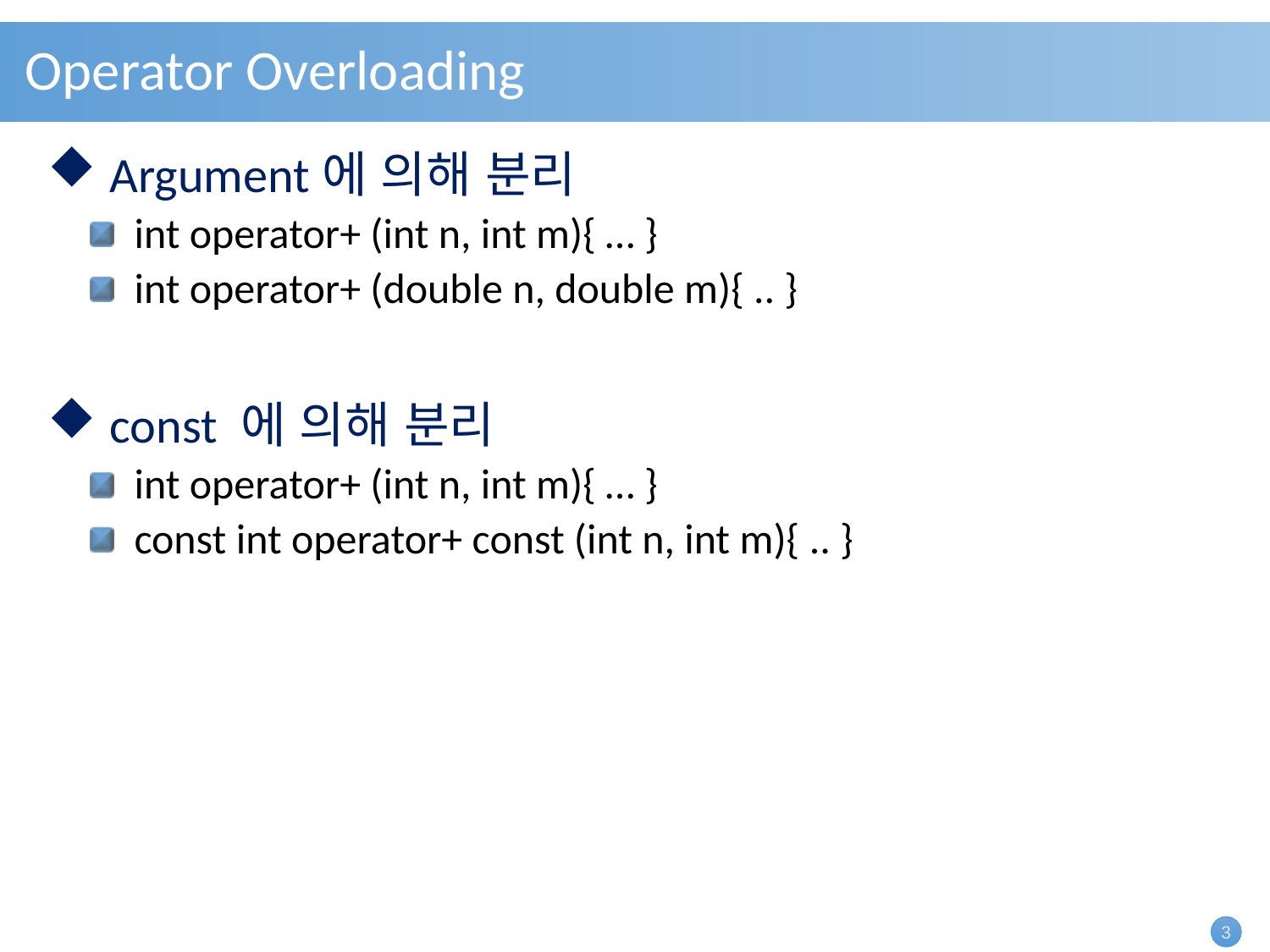

# Operator Overloading
Argument에 의해 분리
int operator+ (int n, int m){ … }
int operator+ (double n, double m){ .. }

const 에 의해 분리
int operator+ (int n, int m){ … }
const int operator+ const (int n, int m){ .. }